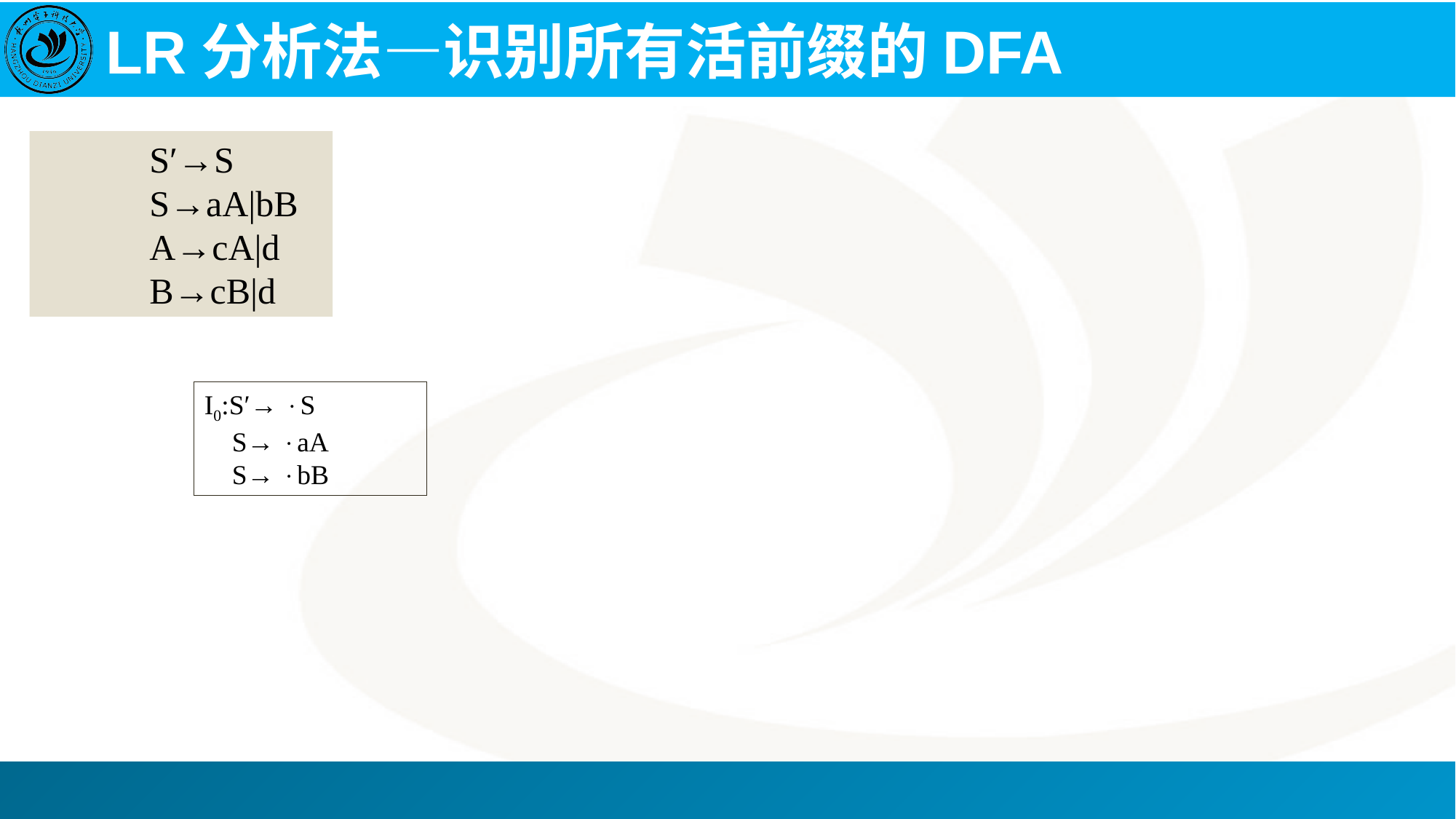

LR分析法—识别所有活前缀的DFA
S′→S
S→aA|bB
A→cA|d
B→cB|d
I0:S′→ ⋅S
    S→ ⋅aA
    S→ ⋅bB
67